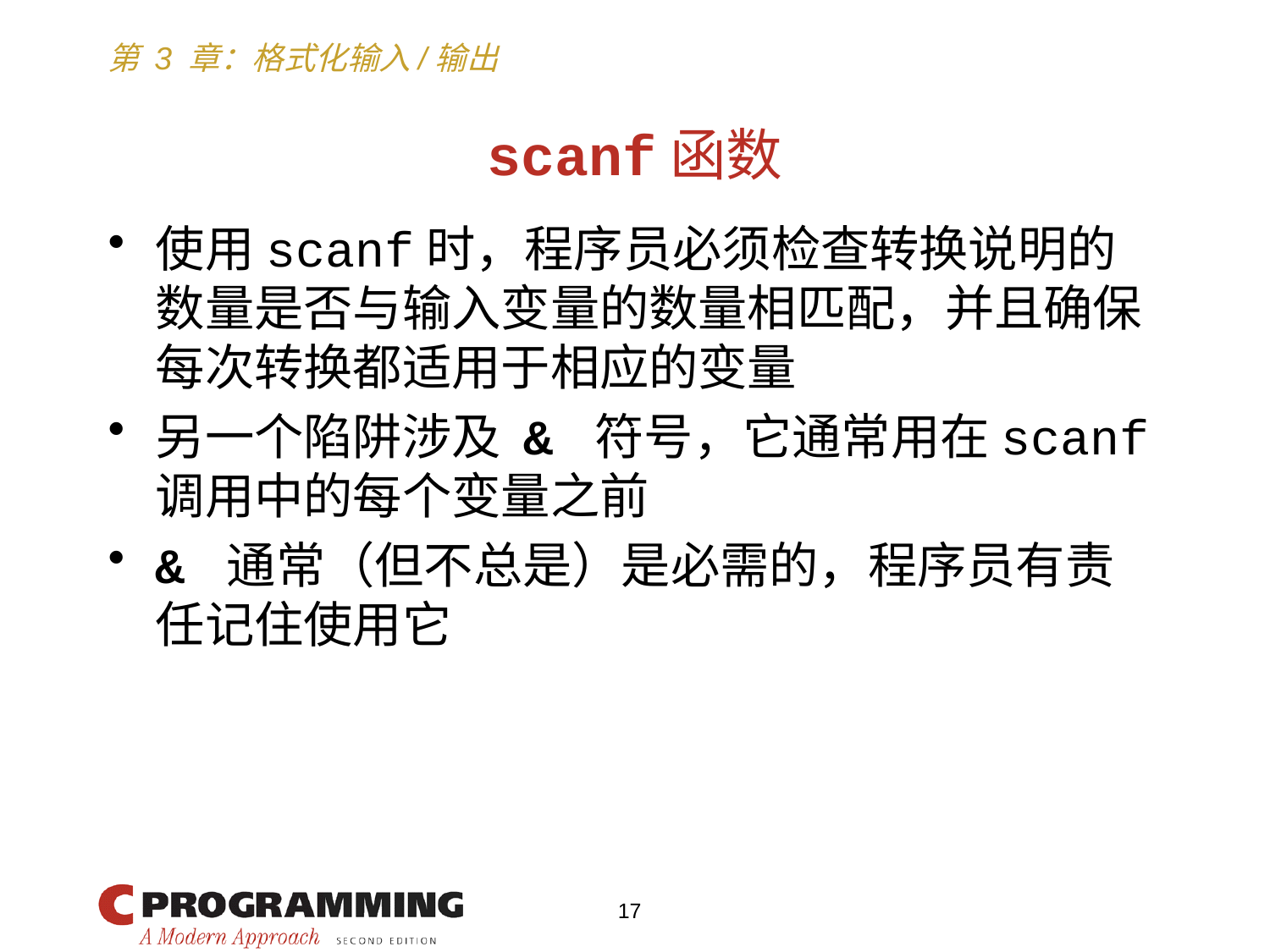

# scanf函数
使用scanf时，程序员必须检查转换说明的数量是否与输入变量的数量相匹配，并且确保每次转换都适用于相应的变量
另一个陷阱涉及 & 符号，它通常用在scanf调用中的每个变量之前
& 通常（但不总是）是必需的，程序员有责任记住使用它

17